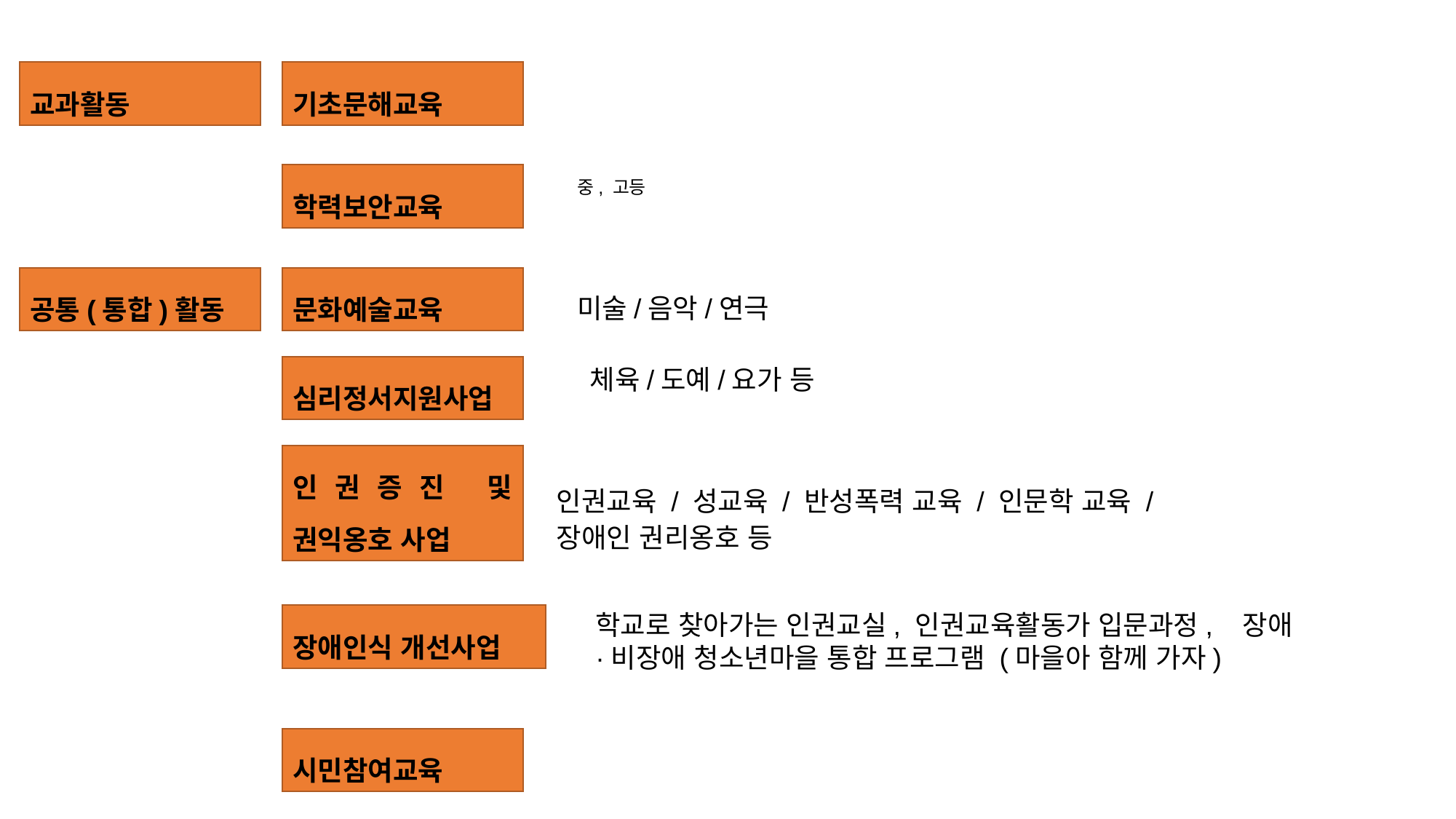

교과활동
기초문해교육
학력보안교육
중, 고등
공통(통합)활동
문화예술교육
미술/음악/연극
체육/도예/요가 등
심리정서지원사업
인권증진 및 권익옹호 사업
인권교육 / 성교육 / 반성폭력 교육 / 인문학 교육 /
장애인 권리옹호 등
학교로 찾아가는 인권교실, 인권교육활동가 입문과정,   장애·비장애 청소년마을 통합 프로그램 (마을아 함께 가자)
장애인식 개선사업
시민참여교육